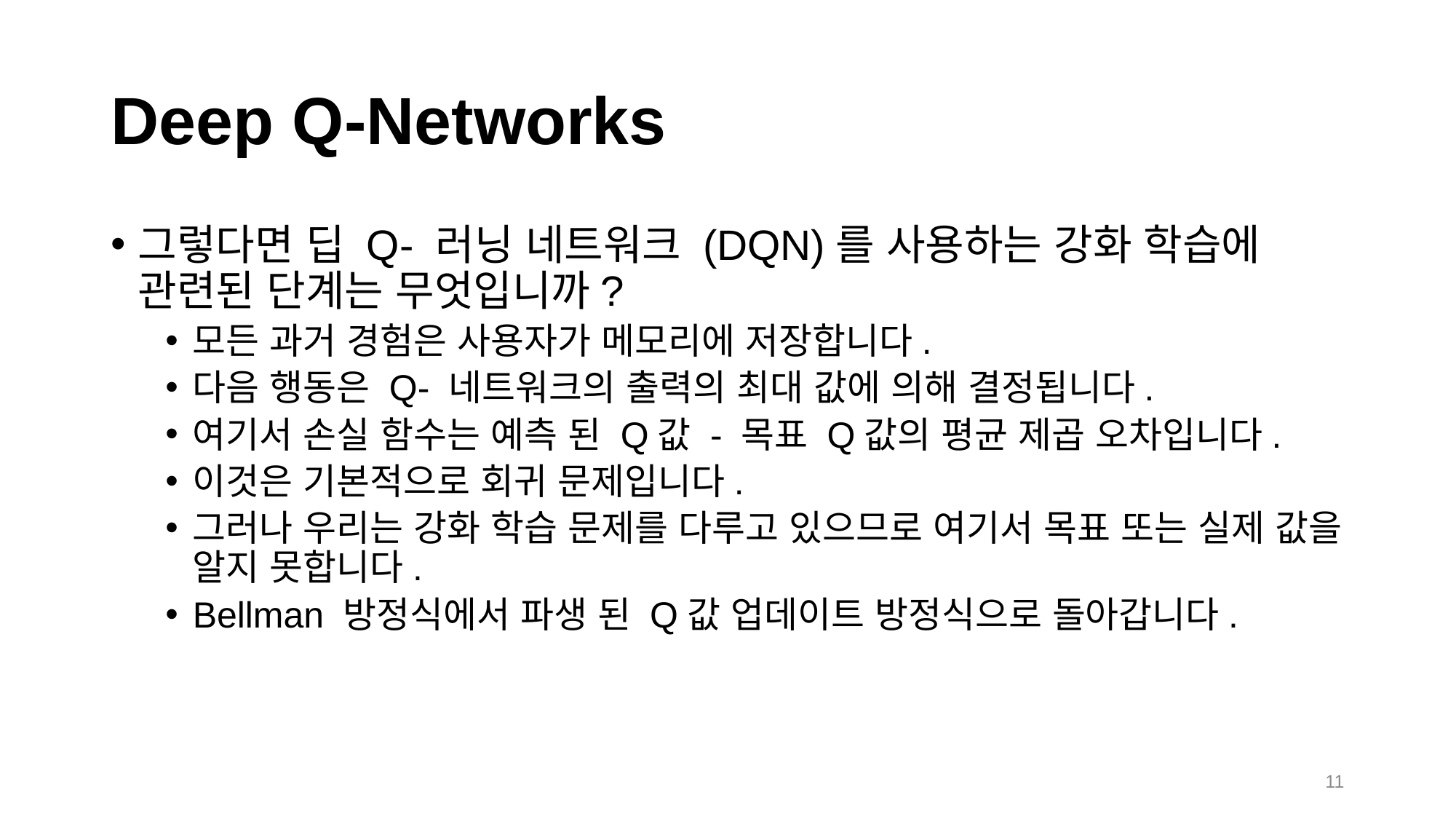

# Deep Q-Networks
그렇다면 딥 Q- 러닝 네트워크 (DQN)를 사용하는 강화 학습에 관련된 단계는 무엇입니까?
모든 과거 경험은 사용자가 메모리에 저장합니다.
다음 행동은 Q- 네트워크의 출력의 최대 값에 의해 결정됩니다.
여기서 손실 함수는 예측 된 Q값 - 목표 Q값의 평균 제곱 오차입니다.
이것은 기본적으로 회귀 문제입니다.
그러나 우리는 강화 학습 문제를 다루고 있으므로 여기서 목표 또는 실제 값을 알지 못합니다.
Bellman 방정식에서 파생 된 Q값 업데이트 방정식으로 돌아갑니다.
11